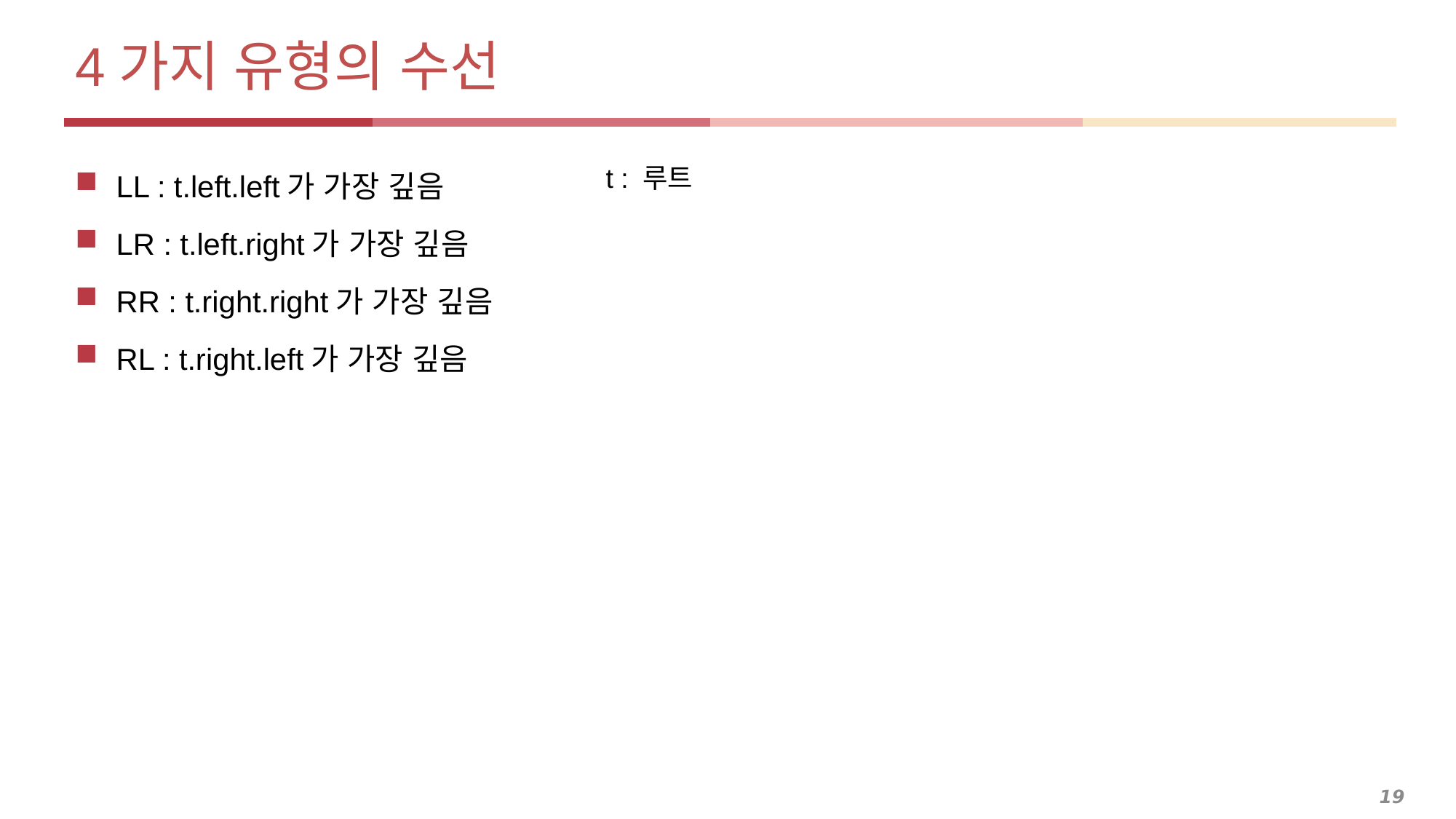

# 4가지 유형의 수선
LL : t.left.left가 가장 깊음
LR : t.left.right가 가장 깊음
RR : t.right.right가 가장 깊음
RL : t.right.left가 가장 깊음
t : 루트